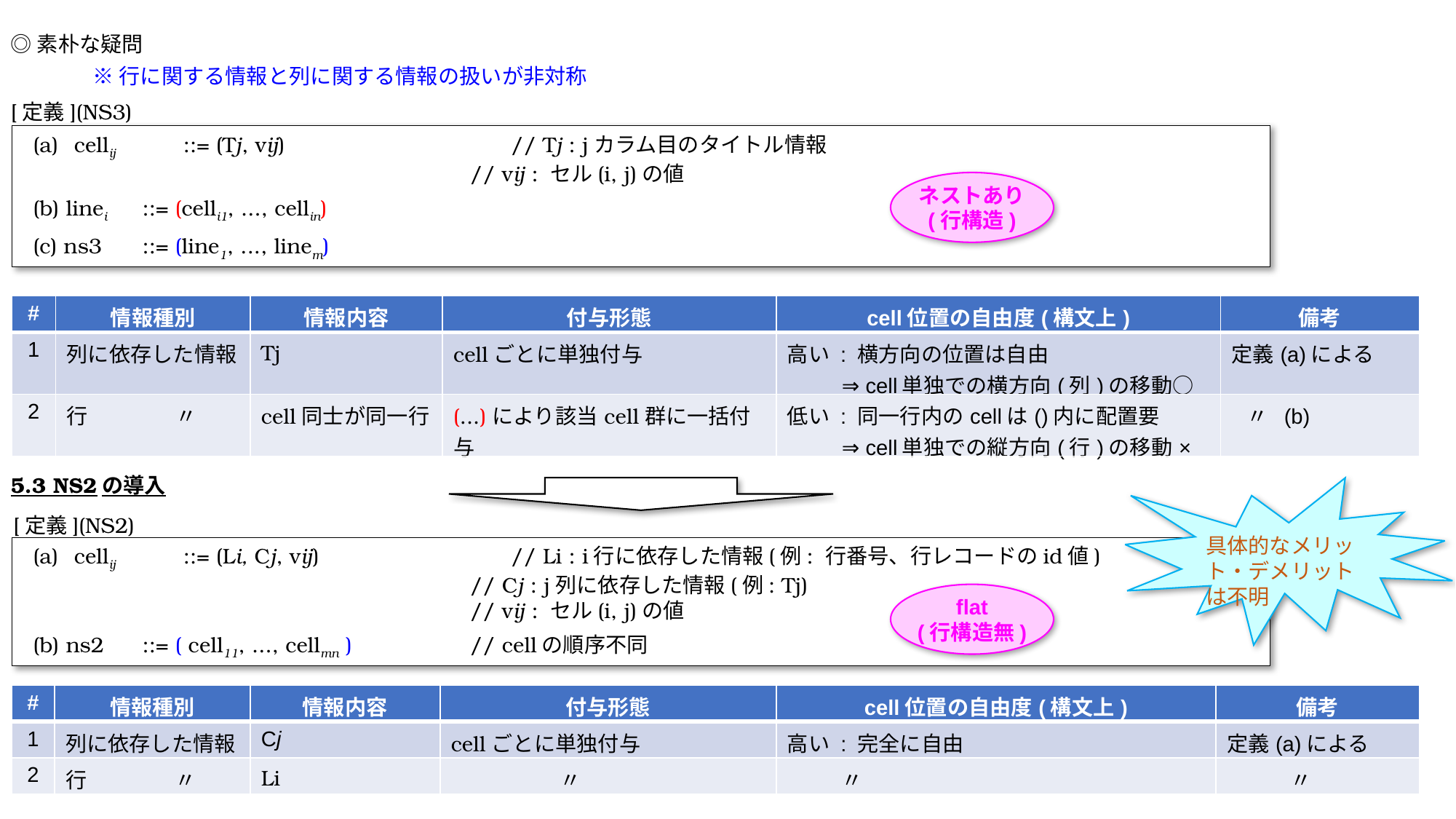

◎素朴な疑問
※行に関する情報と列に関する情報の扱いが非対称
[定義](NS3)
cellij 	::= (Tj, vij)			// Tj : jカラム目のタイトル情報
				// vij : セル(i, j)の値
(b) linei 	::= (celli1, ..., cellin)
(c) ns3	::= (line1, ..., linem)
ネストあり
(行構造)
| # | 情報種別 | 情報内容 | 付与形態 | cell位置の自由度(構文上) | 備考 |
| --- | --- | --- | --- | --- | --- |
| 1 | 列に依存した情報 | Tj | cellごとに単独付与 | 高い : 横方向の位置は自由 ⇒ cell単独での横方向(列)の移動○ | 定義(a)による |
| 2 | 行 〃 | cell同士が同一行 | (...)により該当cell群に一括付与 | 低い : 同一行内のcellは()内に配置要 ⇒ cell単独での縦方向(行)の移動× | 〃 (b) |
5.3 NS2の導入

具体的なメリット・デメリットは不明
[定義](NS2)
cellij 	::= (Li, Cj, vij)		// Li : i行に依存した情報(例: 行番号、行レコードのid値)
				// Cj : j列に依存した情報(例: Tj)
				// vij : セル(i, j)の値
(b) ns2	::= ( cell11, ..., cellmn )		// cellの順序不同
flat
(行構造無)
| # | 情報種別 | 情報内容 | 付与形態 | cell位置の自由度(構文上) | 備考 |
| --- | --- | --- | --- | --- | --- |
| 1 | 列に依存した情報 | Cj | cellごとに単独付与 | 高い : 完全に自由 | 定義(a)による |
| 2 | 行 〃 | Li | 〃 | 〃 | 〃 |